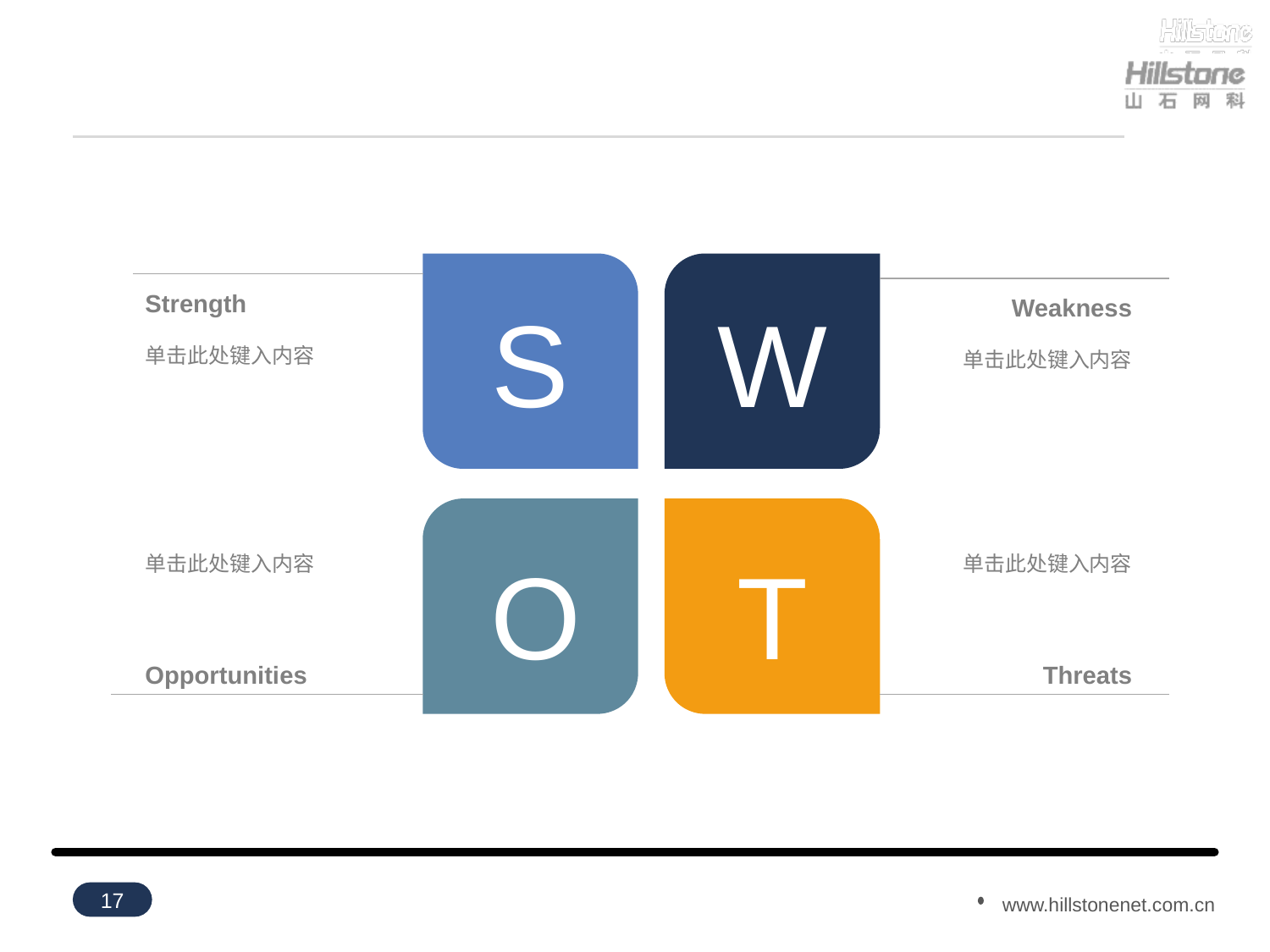

#

Strength
S
W
Weakness
单击此处键入内容
单击此处键入内容

O
T
单击此处键入内容
单击此处键入内容
Threats
Opportunities